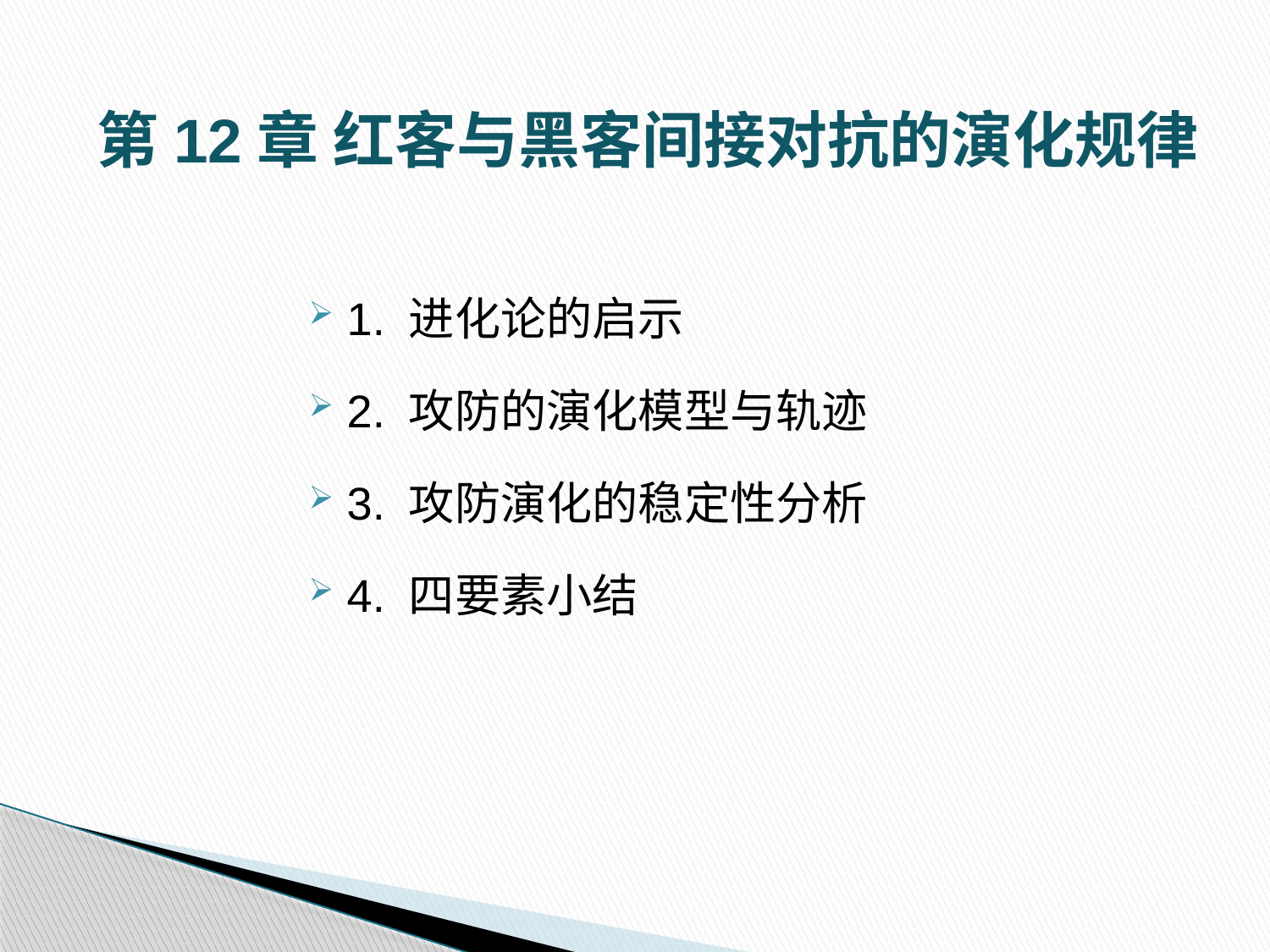

第12章 红客与黑客间接对抗的演化规律
1. 进化论的启示
2. 攻防的演化模型与轨迹
3. 攻防演化的稳定性分析
4. 四要素小结